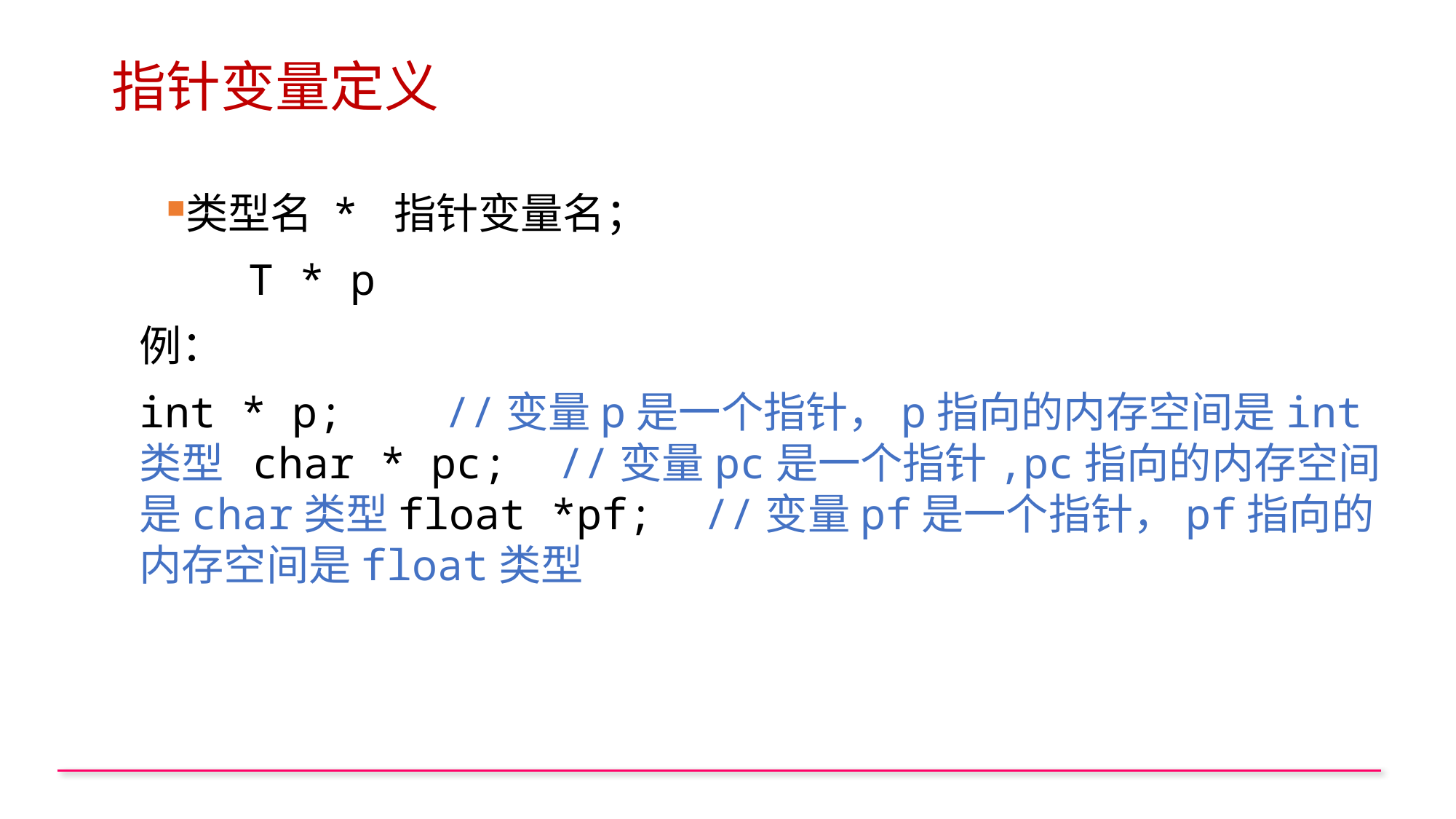

# 指针变量定义
类型名 * 指针变量名；
	T * p
例：
int * p;    //变量p是一个指针，p指向的内存空间是int类型  char * pc;  //变量pc是一个指针,pc指向的内存空间是char类型float *pf;  //变量pf是一个指针，pf指向的内存空间是float类型